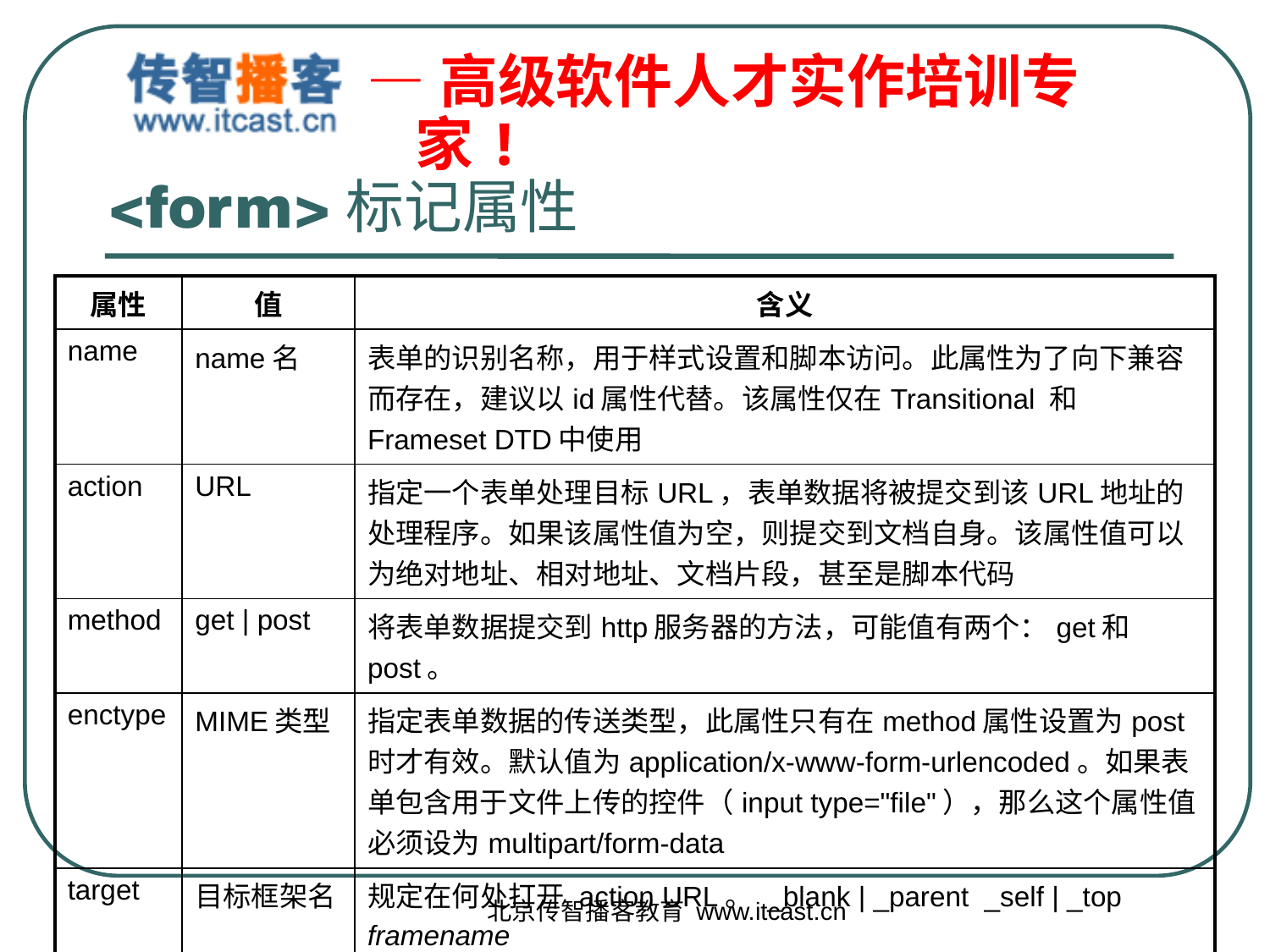

# <form>标记属性
| 属性 | 值 | 含义 |
| --- | --- | --- |
| name | name名 | 表单的识别名称，用于样式设置和脚本访问。此属性为了向下兼容而存在，建议以id属性代替。该属性仅在Transitional 和Frameset DTD中使用 |
| action | URL | 指定一个表单处理目标URL，表单数据将被提交到该URL地址的处理程序。如果该属性值为空，则提交到文档自身。该属性值可以为绝对地址、相对地址、文档片段，甚至是脚本代码 |
| method | get | post | 将表单数据提交到http服务器的方法，可能值有两个：get和post。 |
| enctype | MIME类型 | 指定表单数据的传送类型，此属性只有在method属性设置为post时才有效。默认值为application/x-www-form-urlencoded。如果表单包含用于文件上传的控件（input type="file"），那么这个属性值必须设为multipart/form-data |
| target | 目标框架名 | 规定在何处打开 action URL。 \_blank | \_parent \_self | \_top framename |